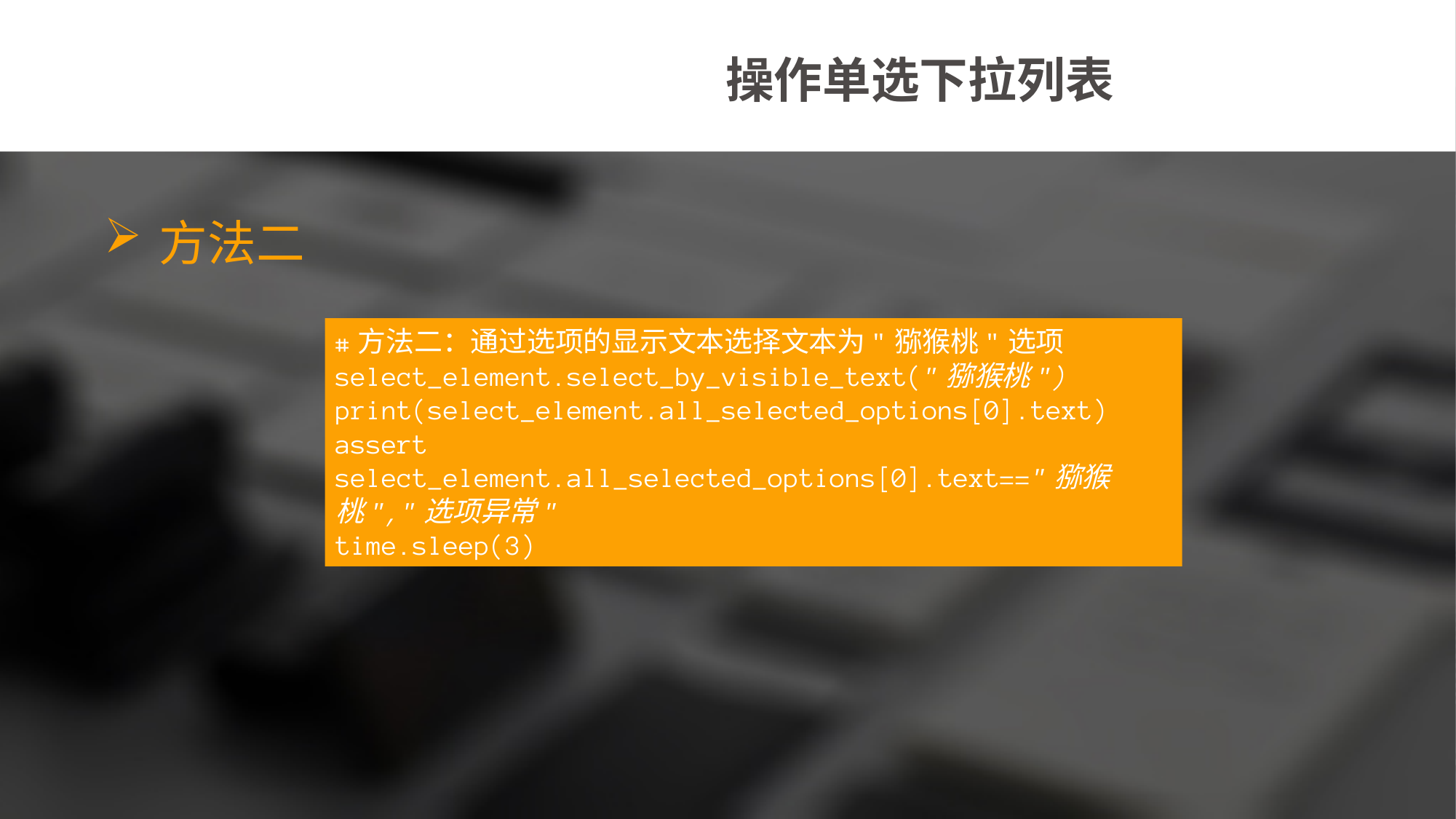

操作单选下拉列表
方法二
#方法二：通过选项的显示文本选择文本为"猕猴桃"选项
select_element.select_by_visible_text("猕猴桃")
print(select_element.all_selected_options[0].text)
assert select_element.all_selected_options[0].text=="猕猴桃","选项异常"
time.sleep(3)